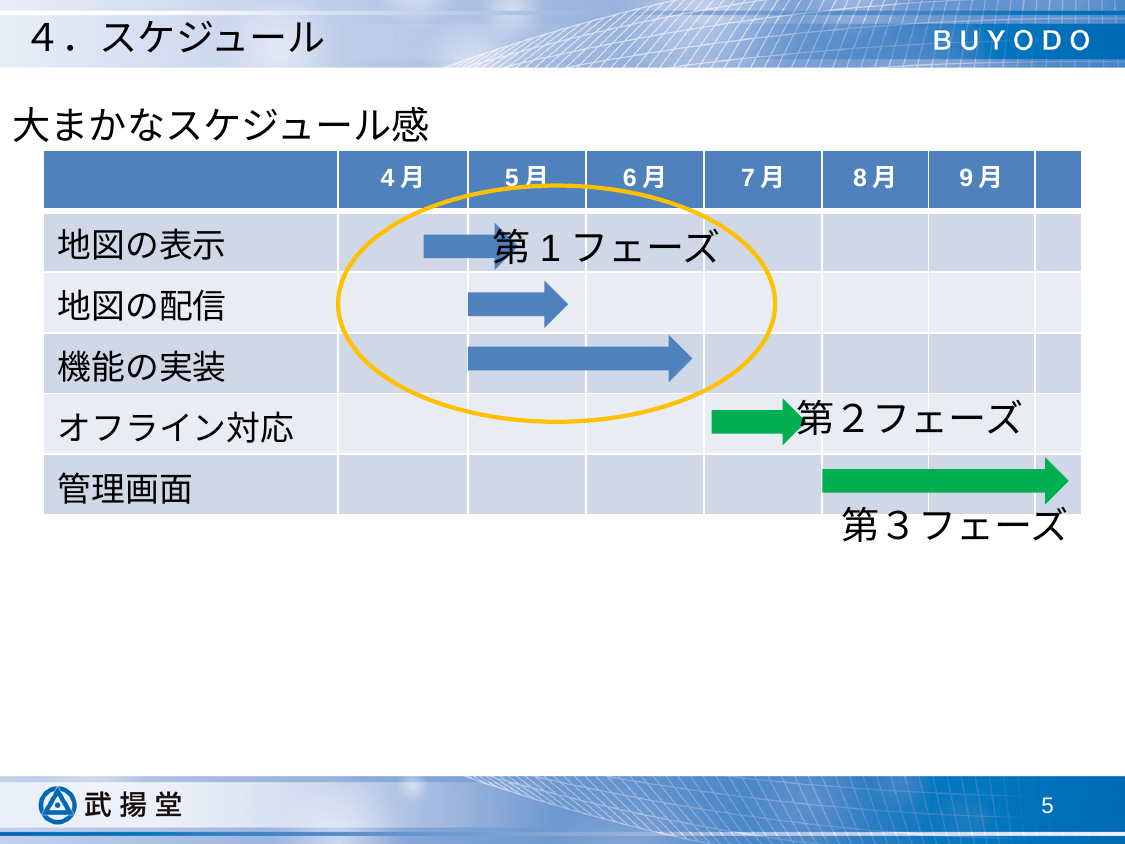

４．スケジュール
大まかなスケジュール感
|  | 4月 | 5月 | 6月 | 7月 | 8月 | 9月 |  |
| --- | --- | --- | --- | --- | --- | --- | --- |
| 地図の表示 |  |  |  |  |  |  |  |
| 地図の配信 |  |  |  |  |  |  |  |
| 機能の実装 |  |  |  |  |  |  |  |
| オフライン対応 |  |  |  |  |  |  |  |
| 管理画面 |  |  |  |  |  |  |  |

第1フェーズ

第２フェーズ

第３フェーズ
5